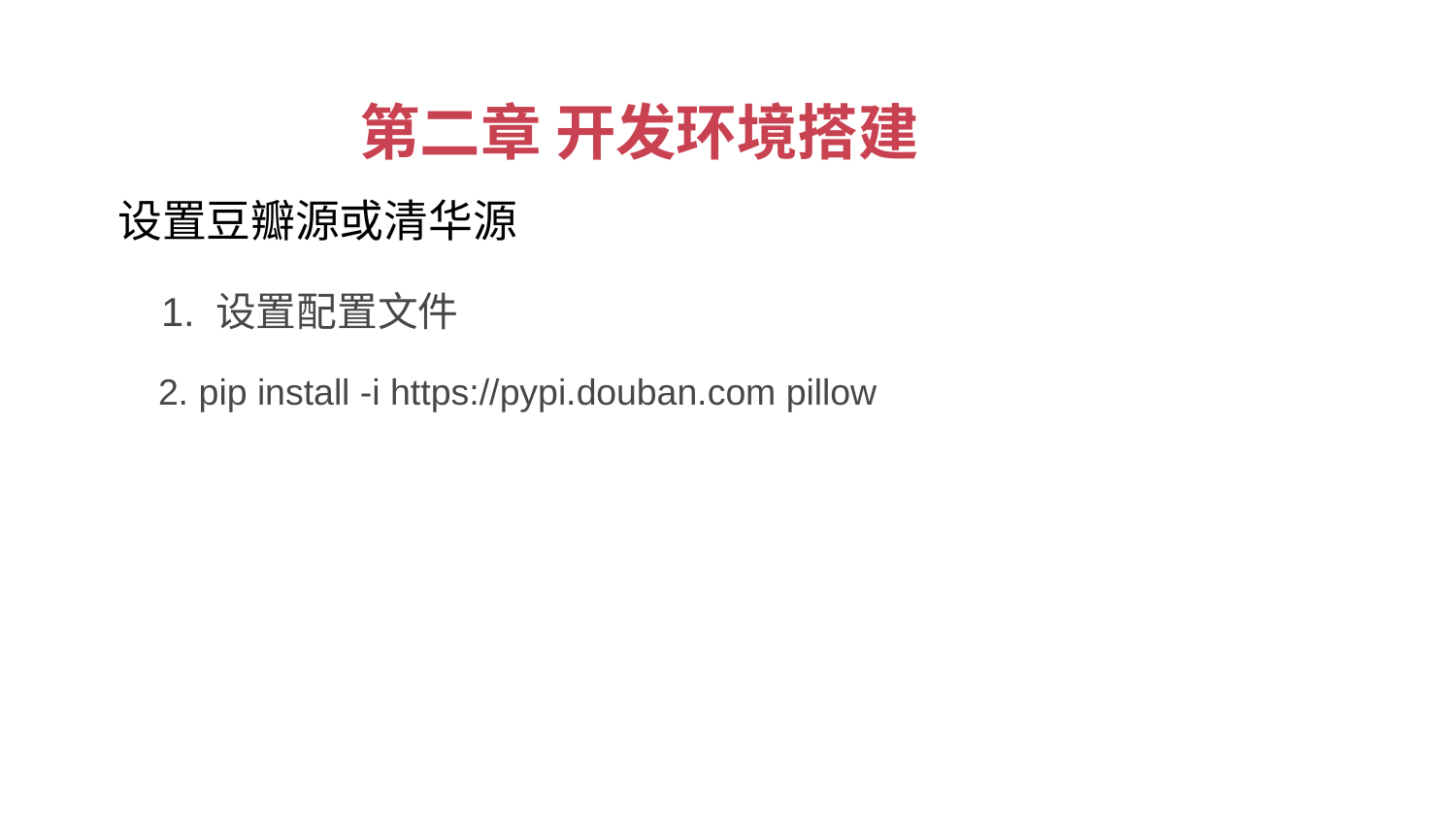

第二章 开发环境搭建
 设置豆瓣源或清华源
1. 设置配置文件
2. pip install -i https://pypi.douban.com pillow